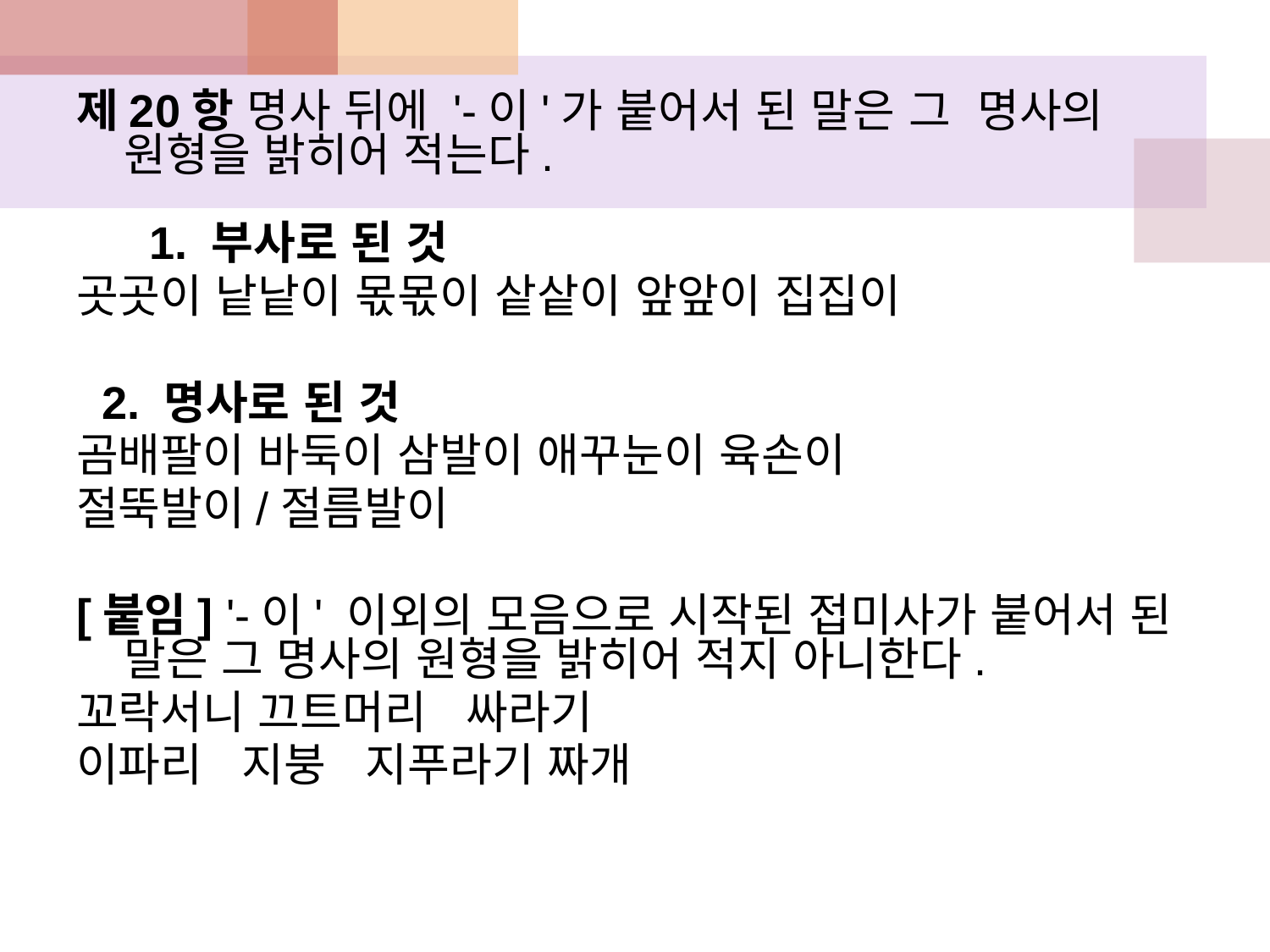

제20항 명사 뒤에 '-이'가 붙어서 된 말은 그  명사의 원형을 밝히어 적는다.
  1. 부사로 된 것
곳곳이 낱낱이 몫몫이 샅샅이 앞앞이 집집이

  2. 명사로 된 것
곰배팔이 바둑이 삼발이 애꾸눈이 육손이
절뚝발이/절름발이

[붙임] '-이' 이외의 모음으로 시작된 접미사가 붙어서 된 말은 그 명사의 원형을 밝히어 적지 아니한다.
꼬락서니 끄트머리   싸라기
이파리   지붕   지푸라기 짜개